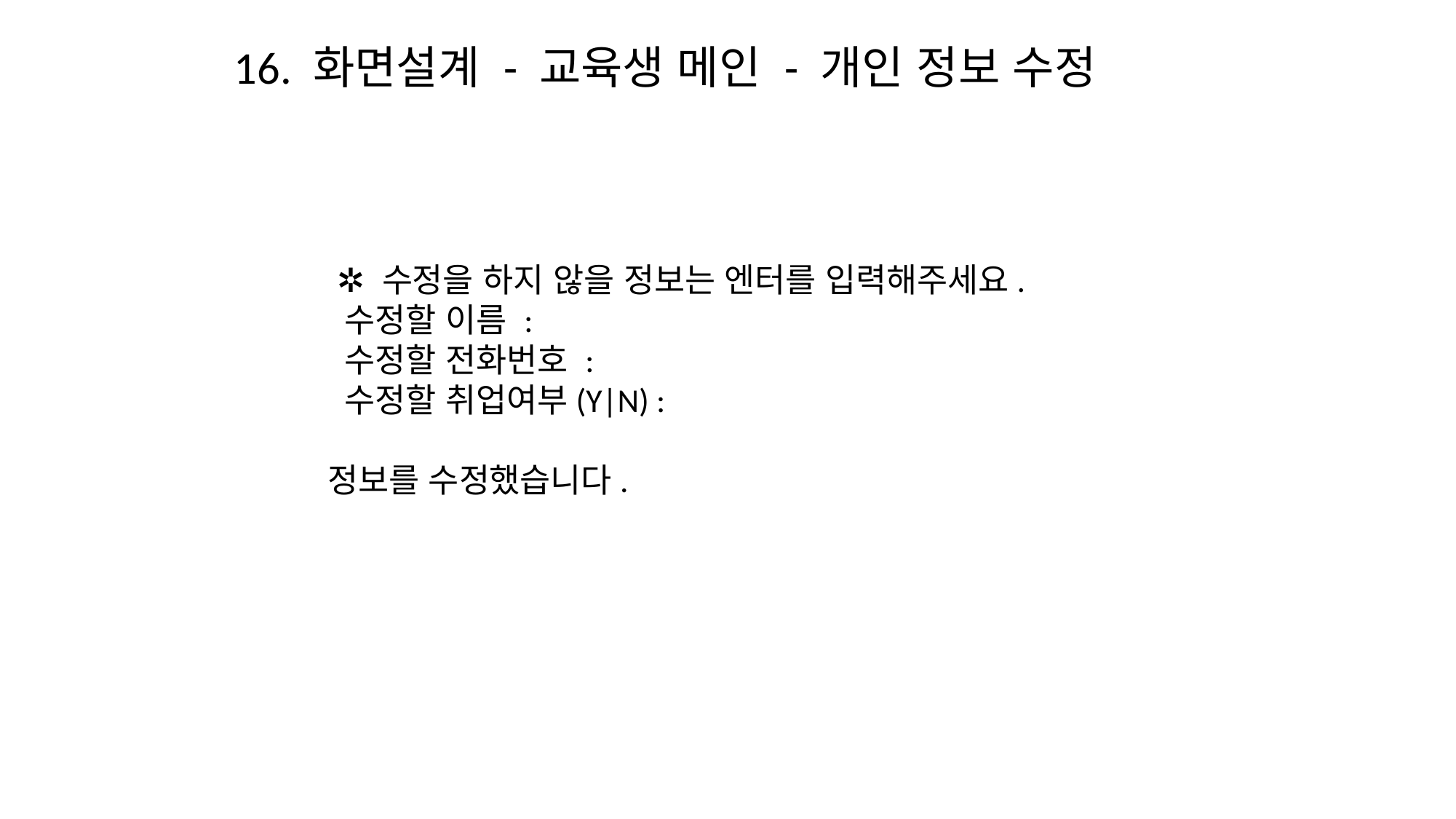

16. 화면설계 - 교육생 메인 - 개인 정보 수정
 ✲ 수정을 하지 않을 정보는 엔터를 입력해주세요.
 수정할 이름 :
 수정할 전화번호 :
 수정할 취업여부(Y|N) :

정보를 수정했습니다.